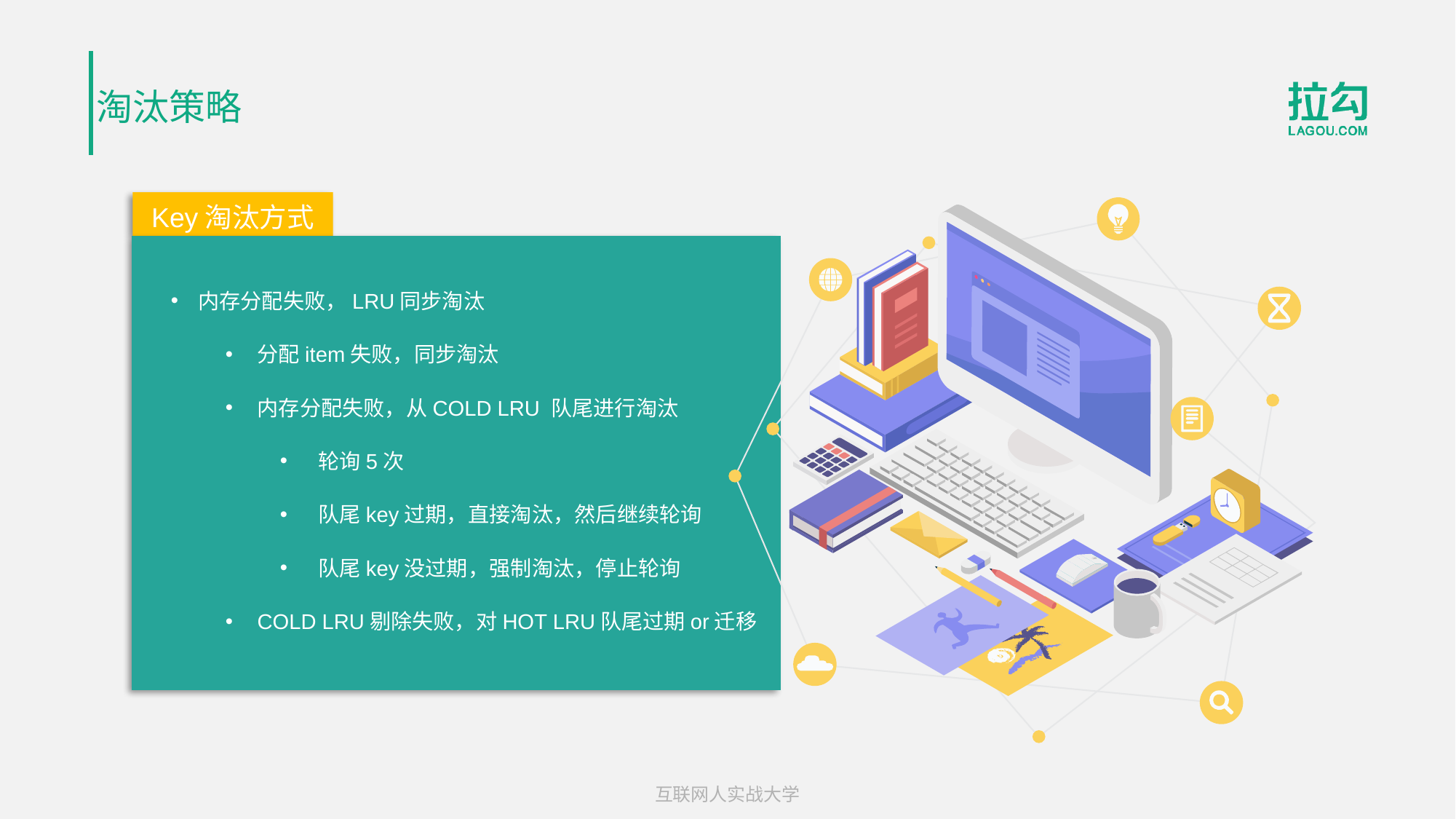

# 淘汰策略

Key淘汰方式

内存分配失败，LRU同步淘汰
分配item失败，同步淘汰
内存分配失败，从COLD LRU 队尾进行淘汰
轮询5次
队尾key过期，直接淘汰，然后继续轮询
队尾key没过期，强制淘汰，停止轮询
COLD LRU剔除失败，对HOT LRU队尾过期or迁移